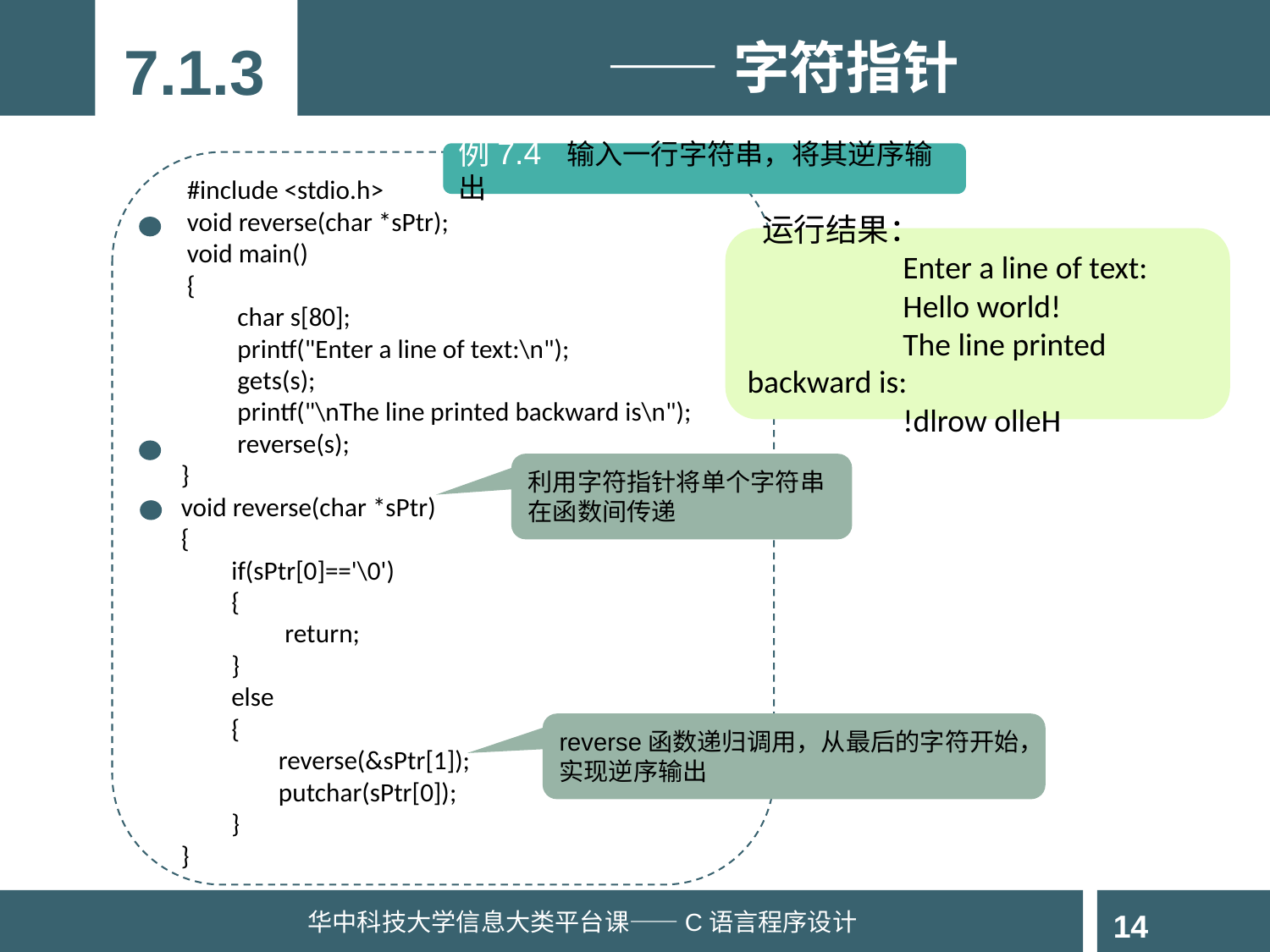

7.1.3
——字符指针
例7.4  输入一行字符串，将其逆序输出

      #include <stdio.h>
      void reverse(char *sPtr);
      void main()
      {
         	 char s[80];
        	 printf("Enter a line of text:\n");
         	 gets(s);
        	 printf("\nThe line printed backward is\n");
        	 reverse(s);
     }
     void reverse(char *sPtr)
     {
	if(sPtr[0]=='\0')
       	{
	         return;
        	}
        	else
        	{
         		reverse(&sPtr[1]);
		putchar(sPtr[0]);
	}
     }

 运行结果：
	    Enter a line of text:
	    Hello world!
	    The line printed backward is:
	    !dlrow olleH

利用字符指针将单个字符串在函数间传递

reverse函数递归调用，从最后的字符开始，实现逆序输出